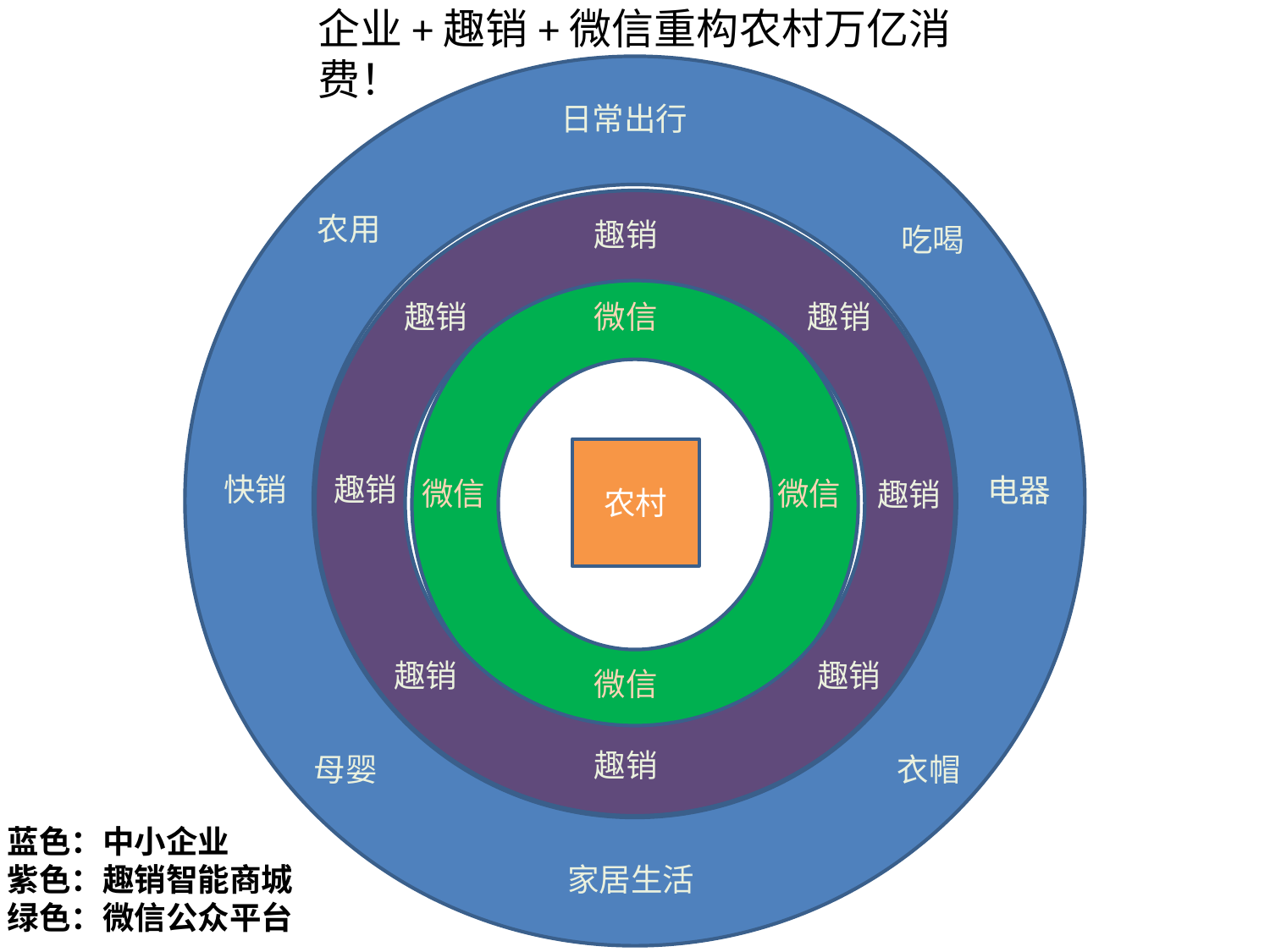

企业+趣销+微信重构农村万亿消费！

日常出行

农用
趣销
吃喝

趣销
微信
趣销
农村
快销
趣销
电器
微信
微信
趣销
趣销
趣销
微信
趣销
母婴
衣帽
蓝色：中小企业
紫色：趣销智能商城
绿色：微信公众平台
家居生活